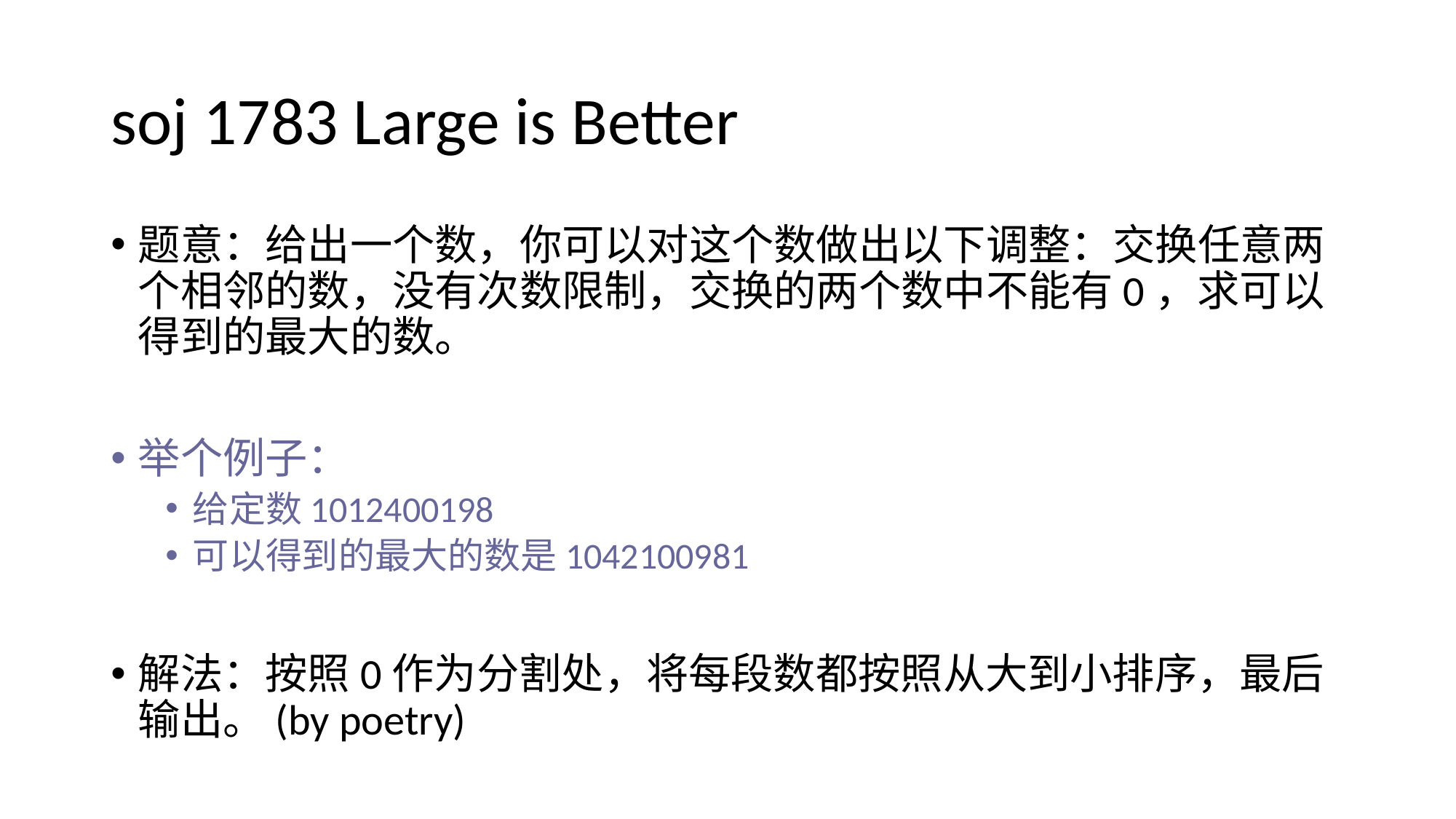

# soj 1783 Large is Better
题意：给出一个数，你可以对这个数做出以下调整：交换任意两个相邻的数，没有次数限制，交换的两个数中不能有0，求可以得到的最大的数。

举个例子：
给定数1012400198
可以得到的最大的数是1042100981

解法：按照0作为分割处，将每段数都按照从大到小排序，最后输出。(by poetry)